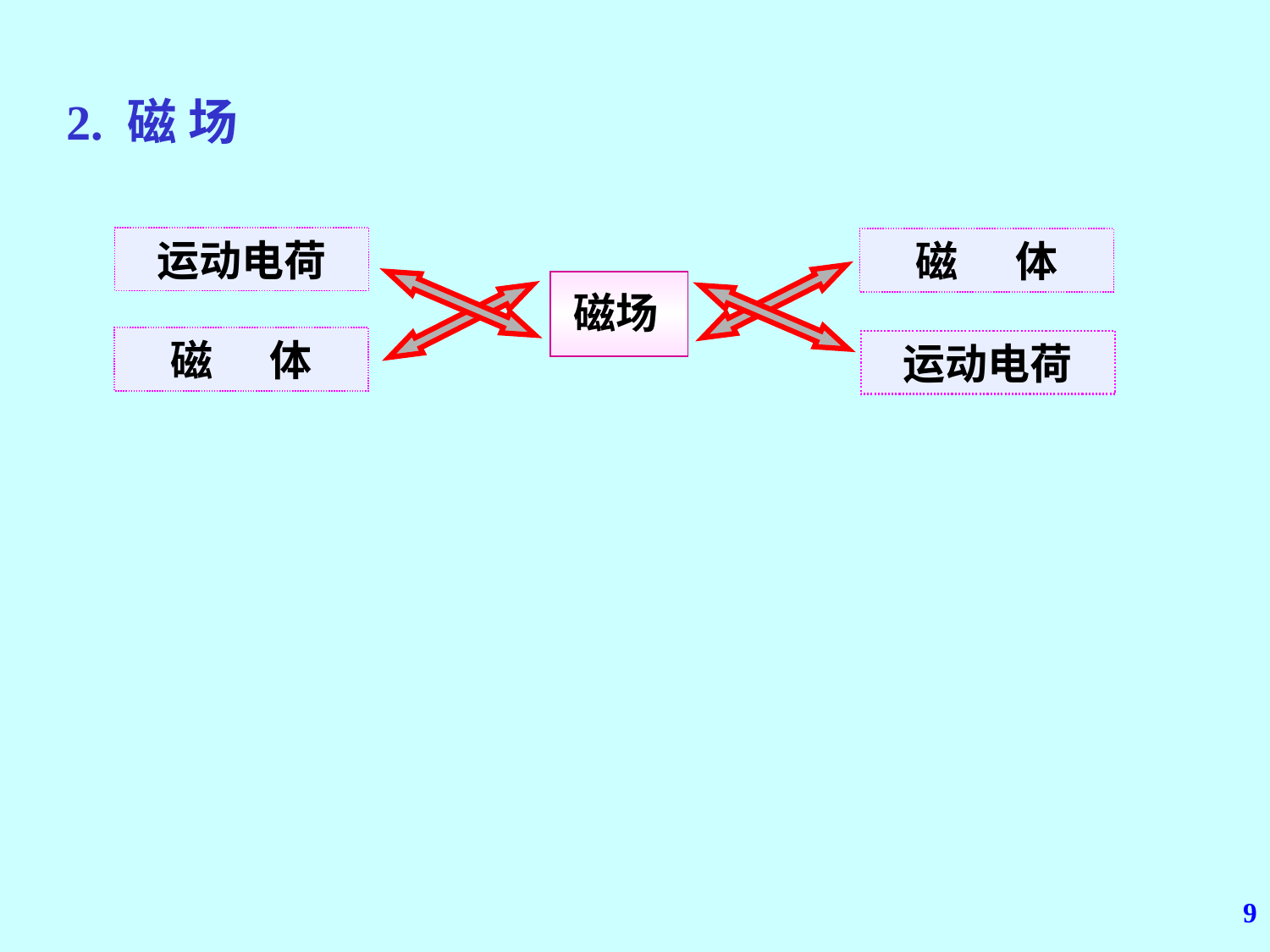

2. 磁 场
运动电荷
磁      体
磁      体
运动电荷

磁场

9